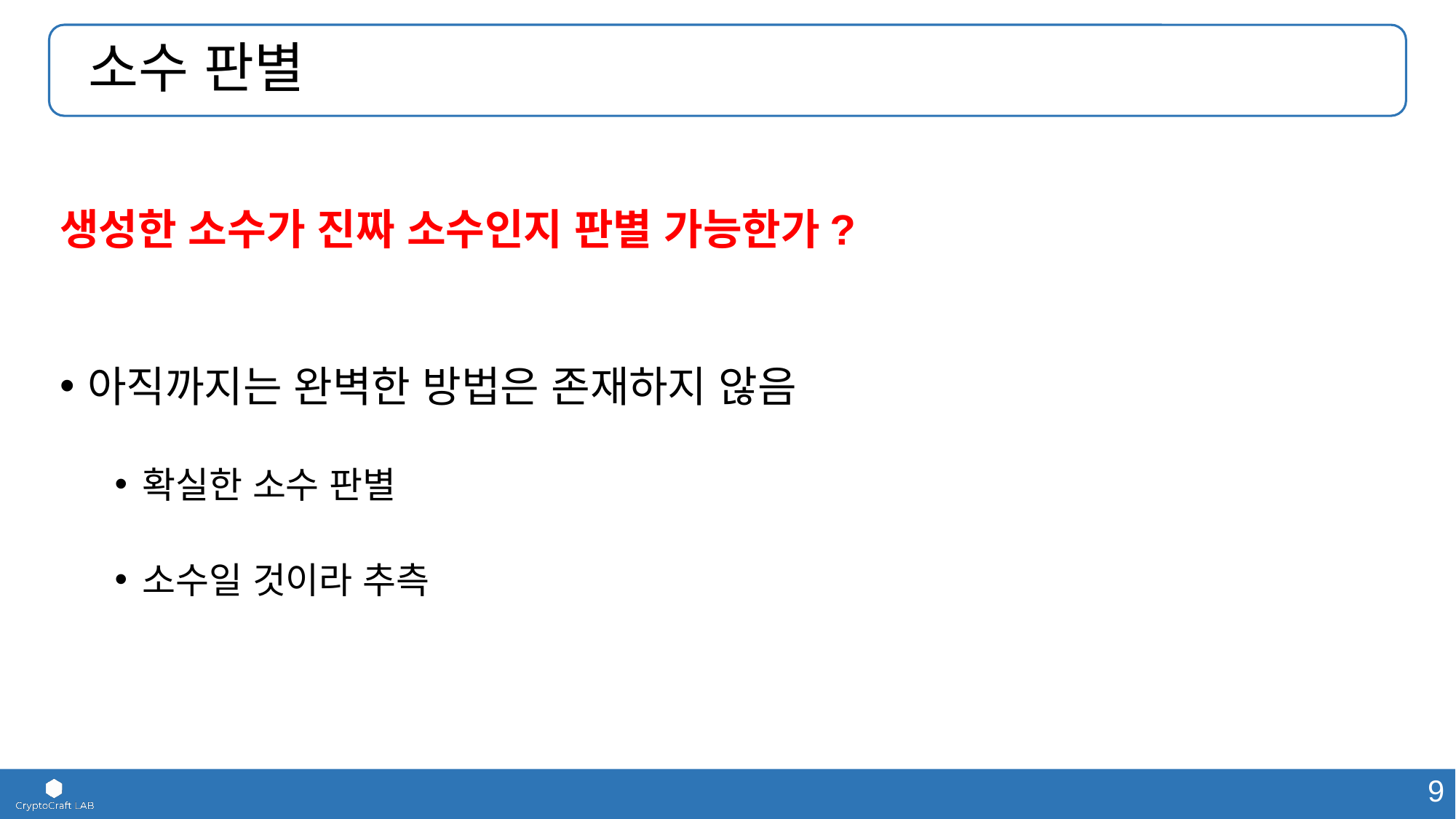

# 소수 판별
생성한 소수가 진짜 소수인지 판별 가능한가?
아직까지는 완벽한 방법은 존재하지 않음
확실한 소수 판별
소수일 것이라 추측